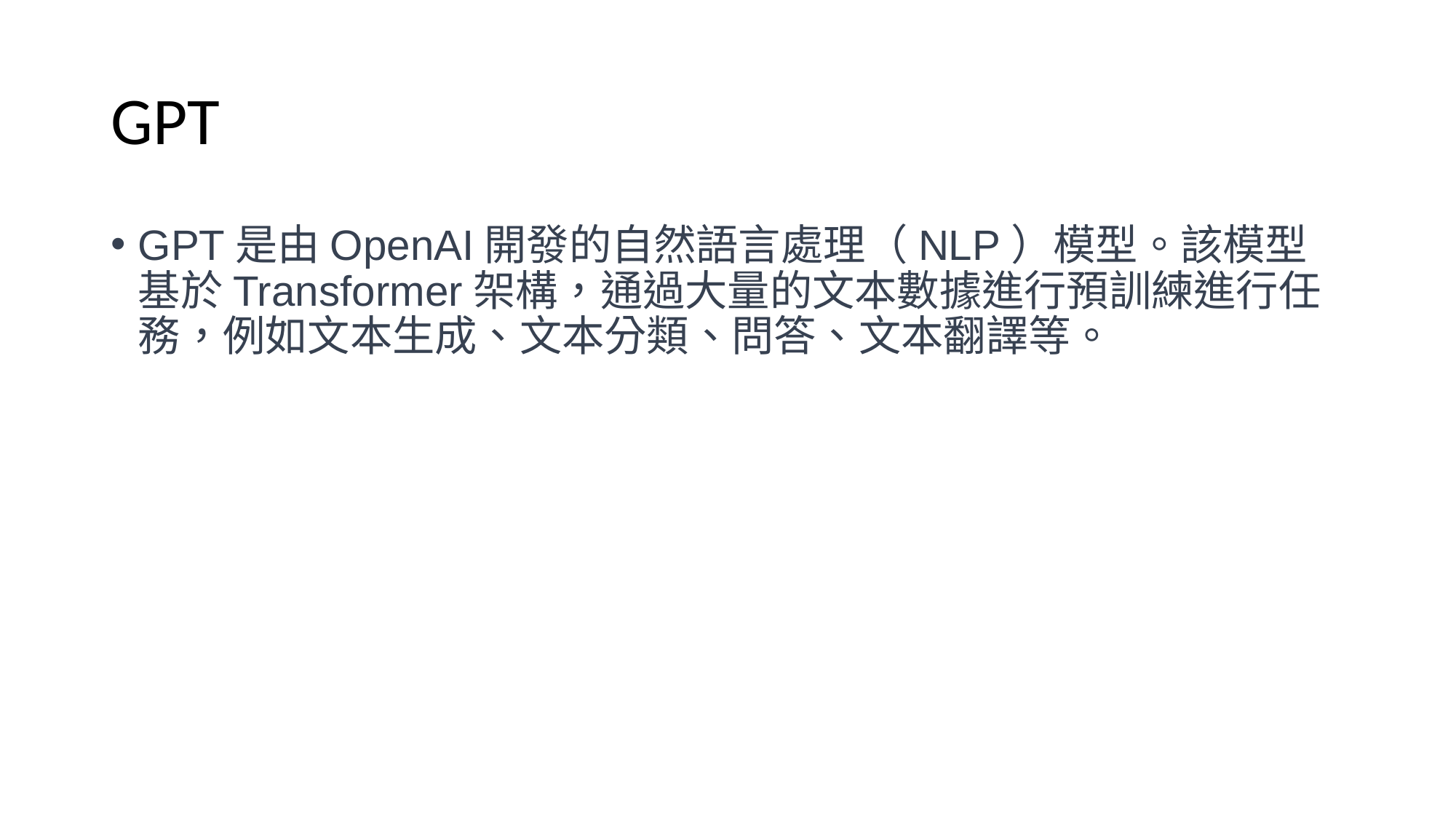

# GPT
GPT是由OpenAI開發的自然語言處理（NLP）模型。該模型基於Transformer架構，通過大量的文本數據進行預訓練進行任務，例如文本生成、文本分類、問答、文本翻譯等。